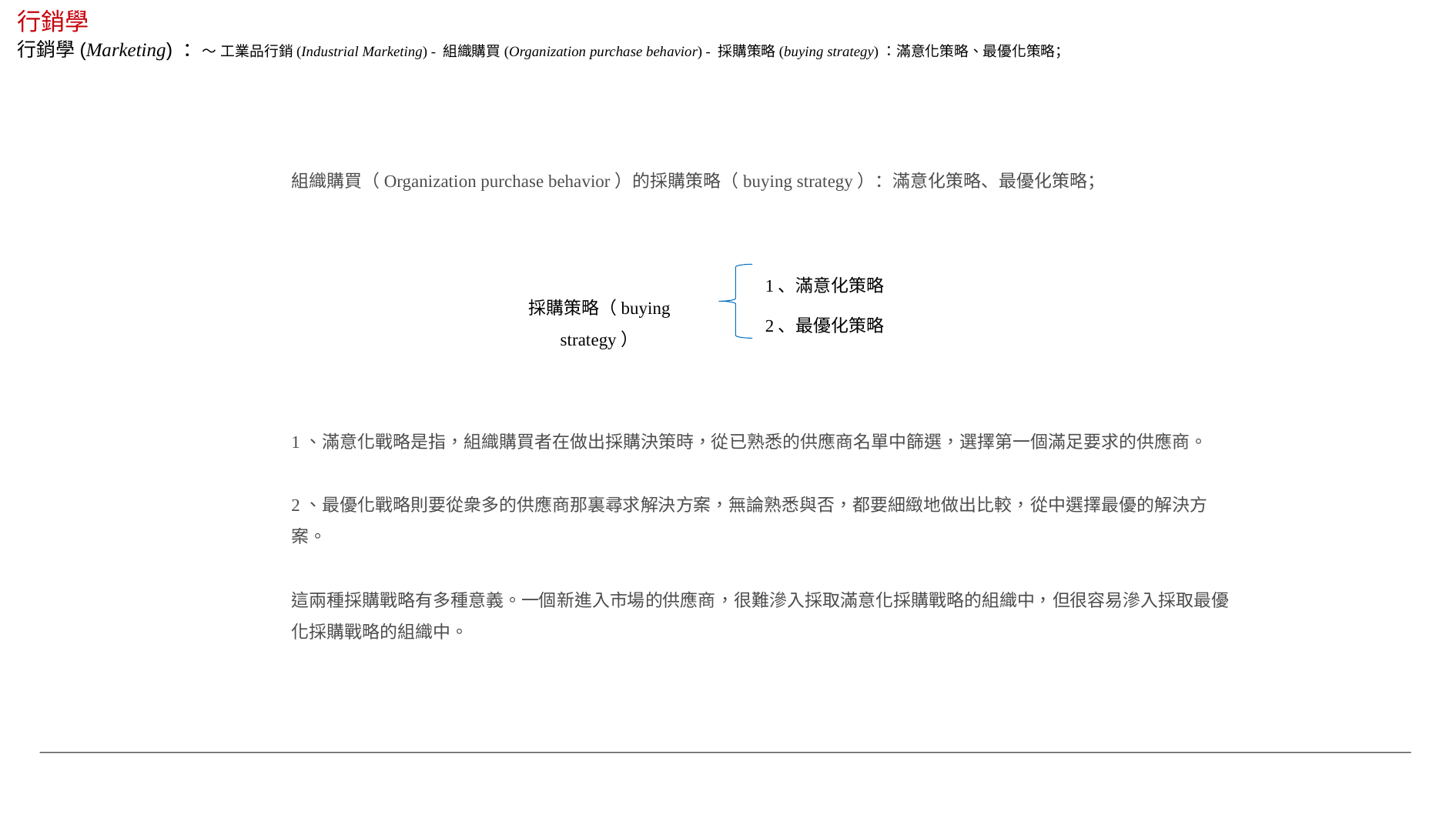

行銷學
行銷學(Marketing) ：～ 工業品行銷(Industrial Marketing) - 組織購買(Organization purchase behavior) - 採購策略(buying strategy)：滿意化策略、最優化策略；
組織購買（Organization purchase behavior）的採購策略（buying strategy）：滿意化策略、最優化策略；
1、滿意化策略

採購策略（buying strategy）
2、最優化策略
1、滿意化戰略是指，組織購買者在做出採購決策時，從已熟悉的供應商名單中篩選，選擇第一個滿足要求的供應商。

2、最優化戰略則要從衆多的供應商那裏尋求解決方案，無論熟悉與否，都要細緻地做出比較，從中選擇最優的解決方案。

這兩種採購戰略有多種意義。一個新進入市場的供應商，很難滲入採取滿意化採購戰略的組織中，但很容易滲入採取最優化採購戰略的組織中。